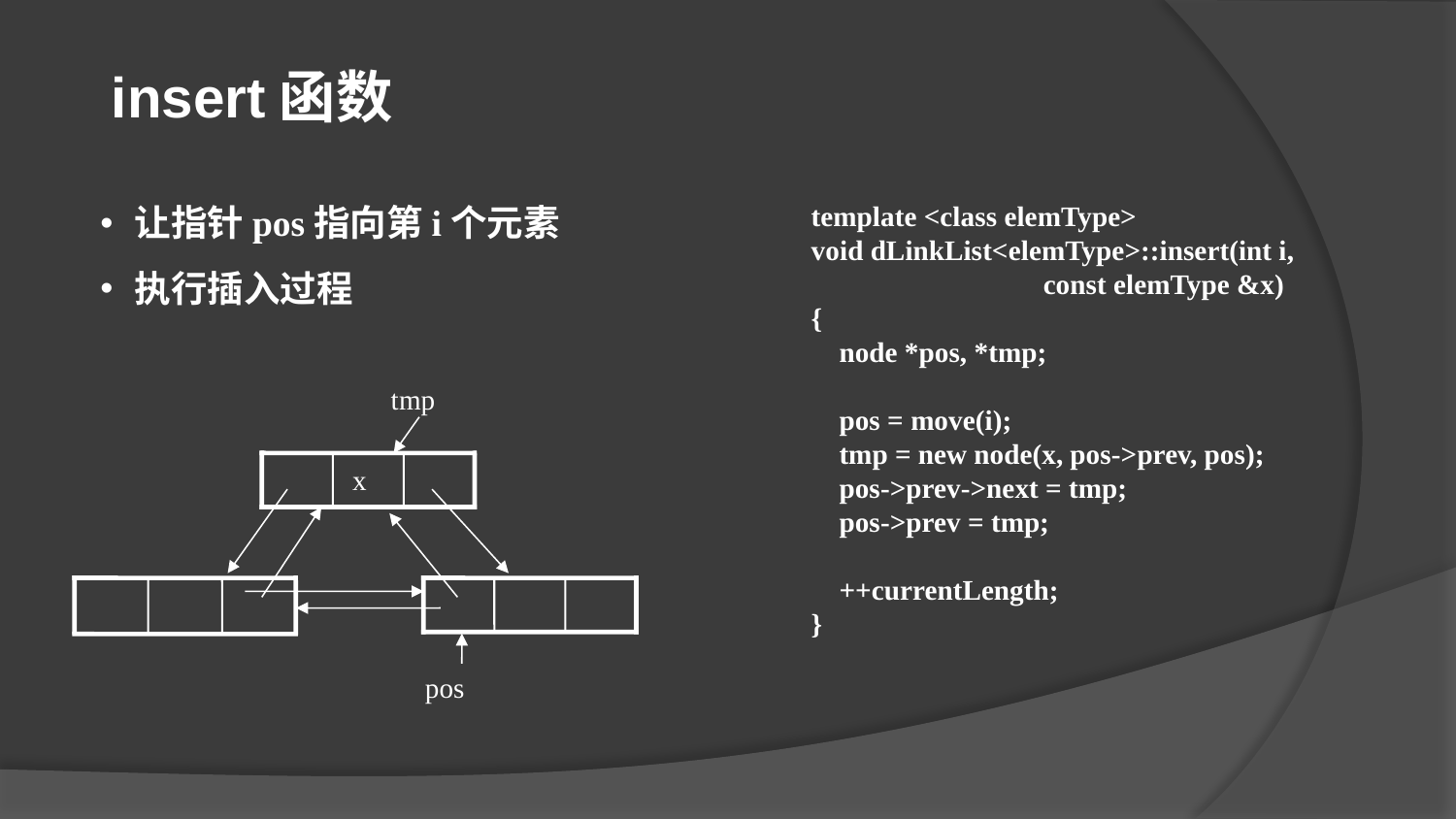

insert函数
让指针pos指向第i个元素
执行插入过程
template <class elemType>
void dLinkList<elemType>::insert(int i,
                                 const elemType &x)
{
    node *pos, *tmp;

    pos = move(i);
    tmp = new node(x, pos->prev, pos);
    pos->prev->next = tmp;
    pos->prev = tmp;

    ++currentLength;
}
tmp

x

pos